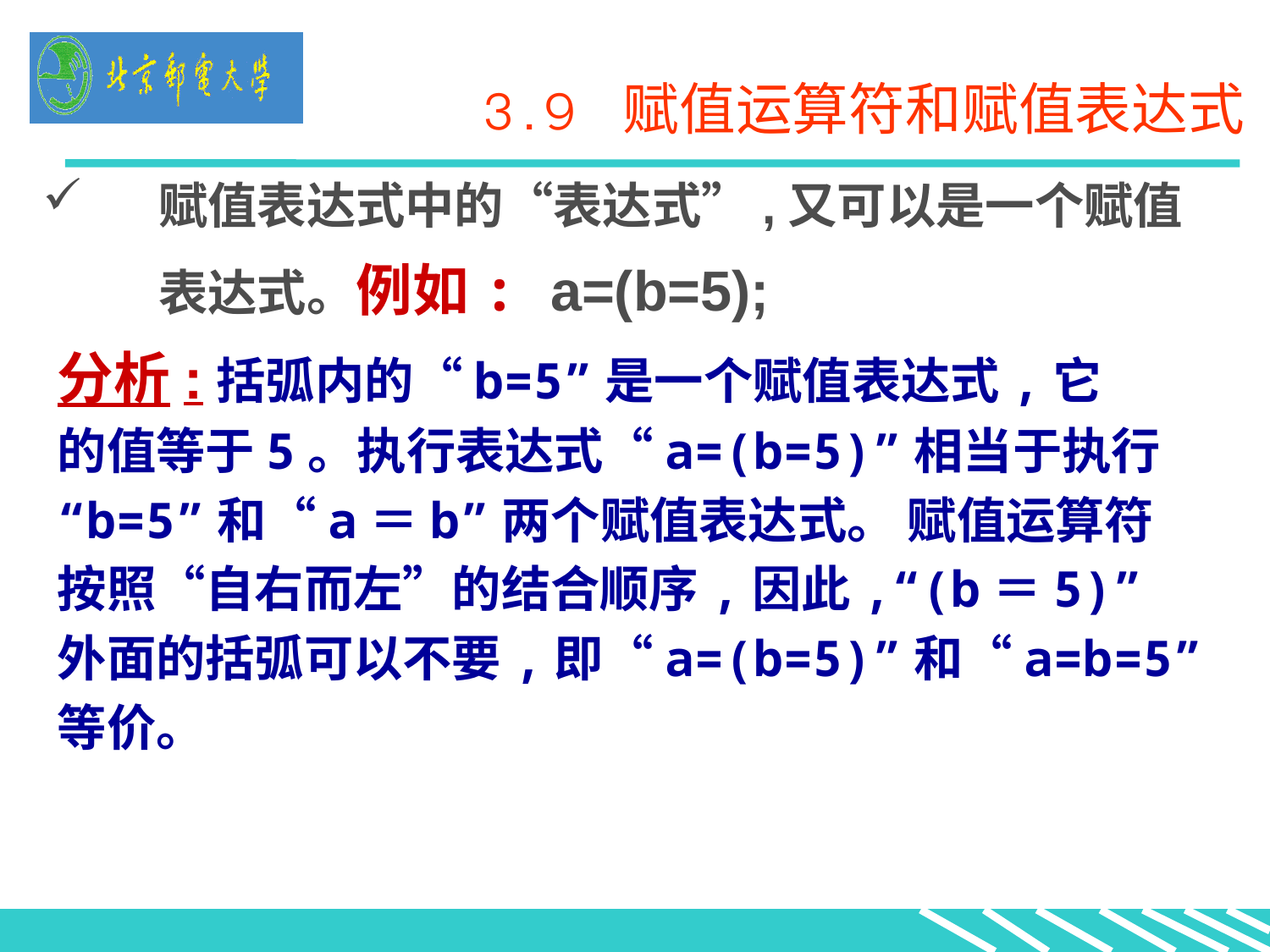

# 3.9 赋值运算符和赋值表达式
赋值表达式中的“表达式”,又可以是一个赋值表达式。例如: a=(b=5);
分析:括弧内的“b=5”是一个赋值表达式,它
的值等于5。执行表达式“a=(b=5)”相当于执行
“b=5”和“a＝b”两个赋值表达式。 赋值运算符
按照“自右而左”的结合顺序,因此,“(b＝5)”
外面的括弧可以不要,即“a=(b=5)”和“a=b=5”
等价。